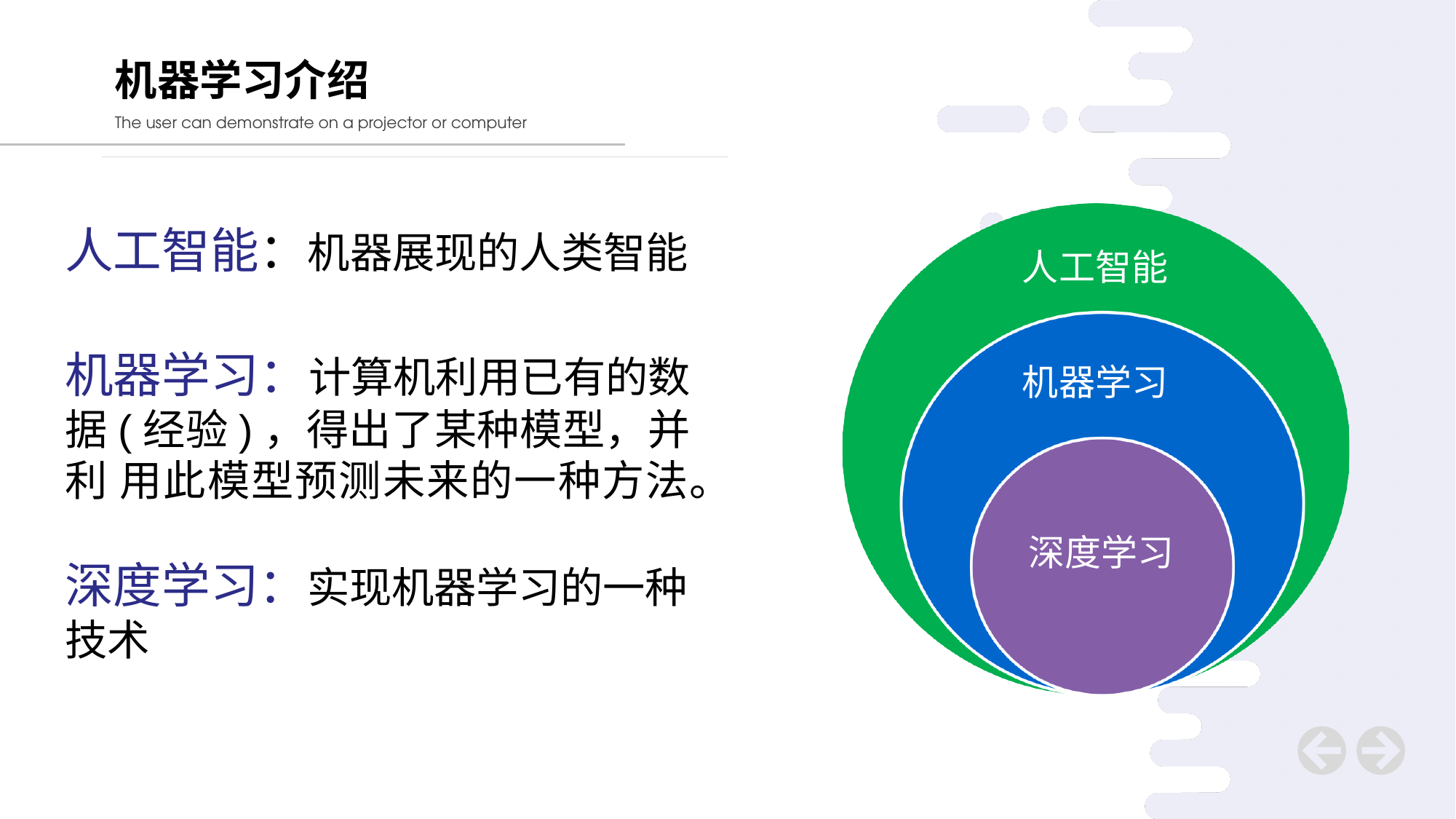

机器学习介绍
The user can demonstrate on a projector or computer

人工智能：机器展现的人类智能

机器学习：计算机利用已有的数 据(经验)，得出了某种模型，并利 用此模型预测未来的一种方法。
人工智能
机器学习
深度学习
深度学习：实现机器学习的一种 技术